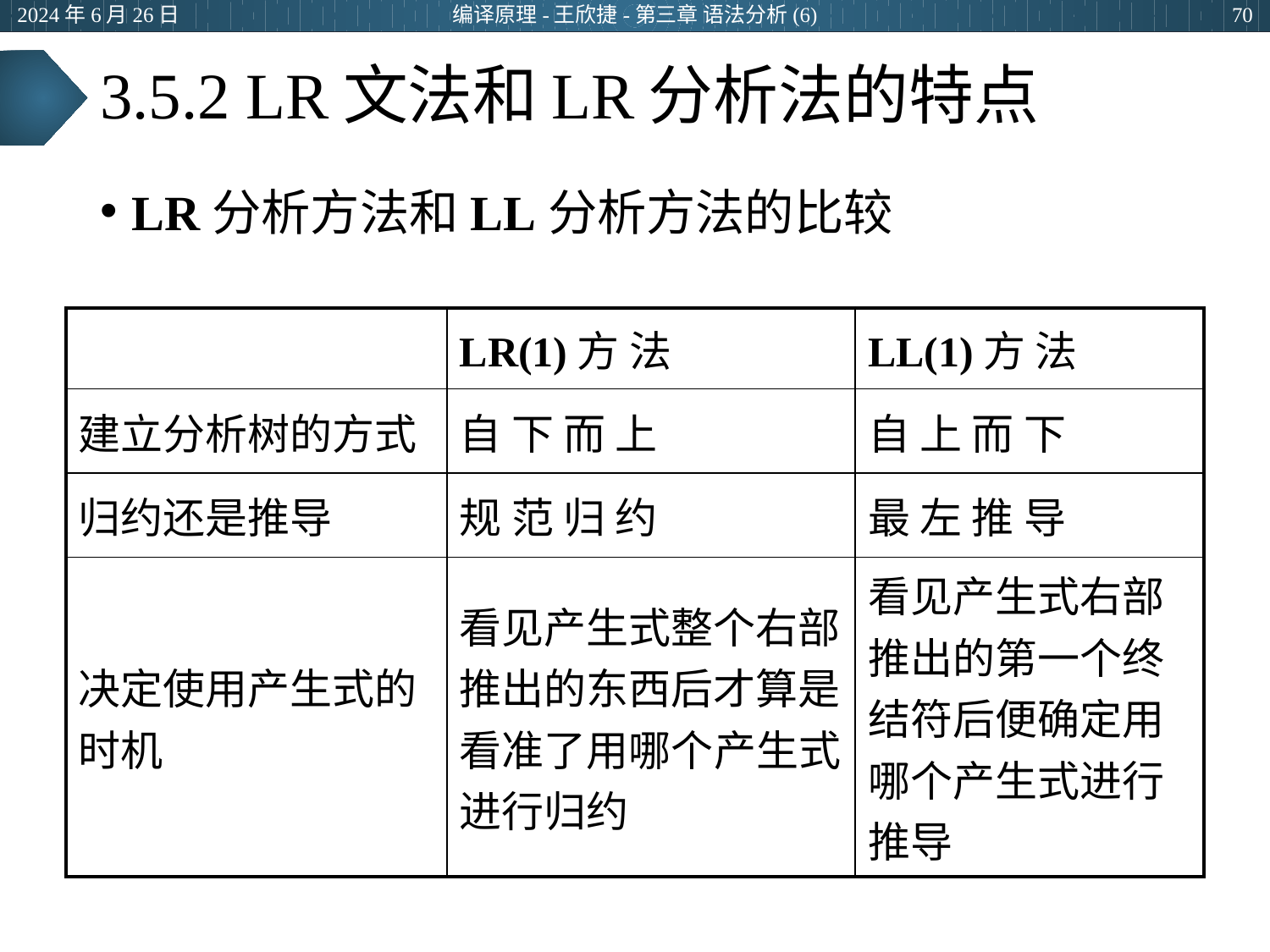

2024年6月26日
编译原理-王欣捷-第三章 语法分析(6)
70
# 3.5.2 LR文法和LR分析法的特点
LR分析方法和LL分析方法的比较
|  | LR(1)方 法 | LL(1)方 法 |
| --- | --- | --- |
| 建立分析树的方式 | 自 下 而 上 | 自 上 而 下 |
| 归约还是推导 | 规 范 归 约 | 最 左 推 导 |
| 决定使用产生式的时机 | 看见产生式整个右部推出的东西后才算是看准了用哪个产生式进行归约 | 看见产生式右部推出的第一个终结符后便确定用哪个产生式进行推导 |